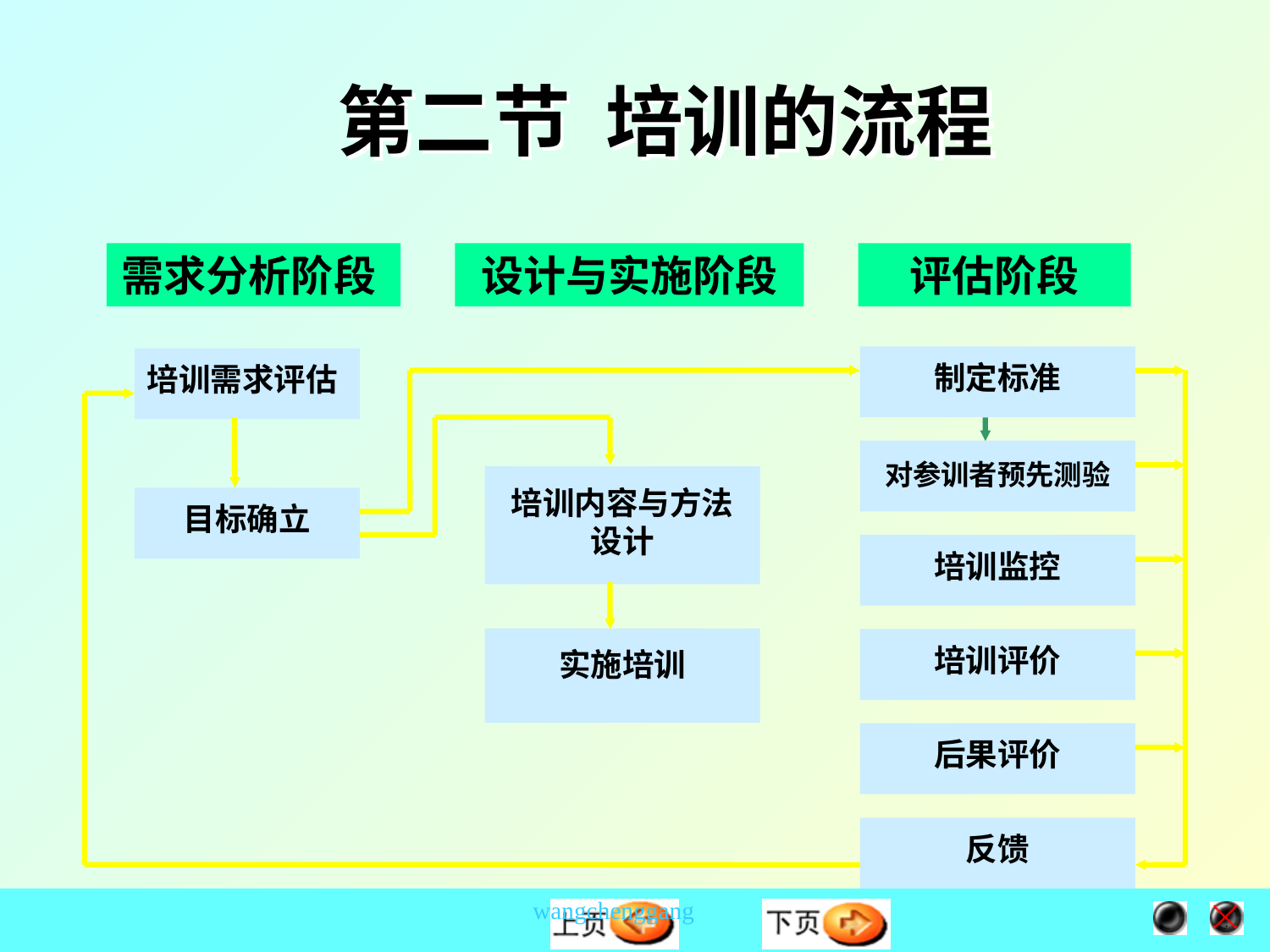

第二节  培训的流程
需求分析阶段
设计与实施阶段
评估阶段
制定标准
培训需求评估

对参训者预先测验

培训内容与方法设计
目标确立

培训监控

实施培训
培训评价

后果评价

反馈

wangchenggang